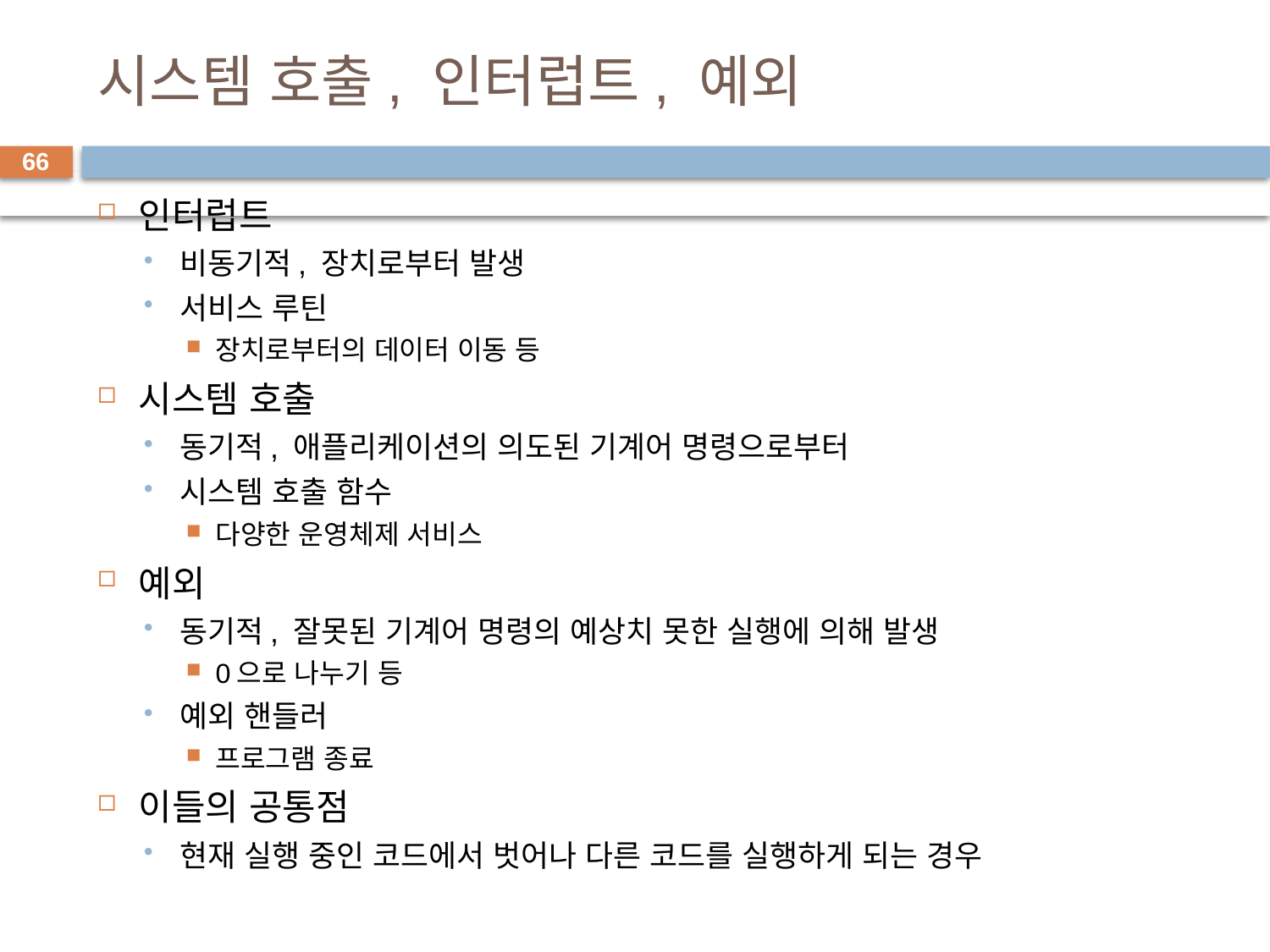

# 시스템 호출, 인터럽트, 예외
66
인터럽트
비동기적, 장치로부터 발생
서비스 루틴
장치로부터의 데이터 이동 등
시스템 호출
동기적, 애플리케이션의 의도된 기계어 명령으로부터
시스템 호출 함수
다양한 운영체제 서비스
예외
동기적, 잘못된 기계어 명령의 예상치 못한 실행에 의해 발생
0으로 나누기 등
예외 핸들러
프로그램 종료
이들의 공통점
현재 실행 중인 코드에서 벗어나 다른 코드를 실행하게 되는 경우